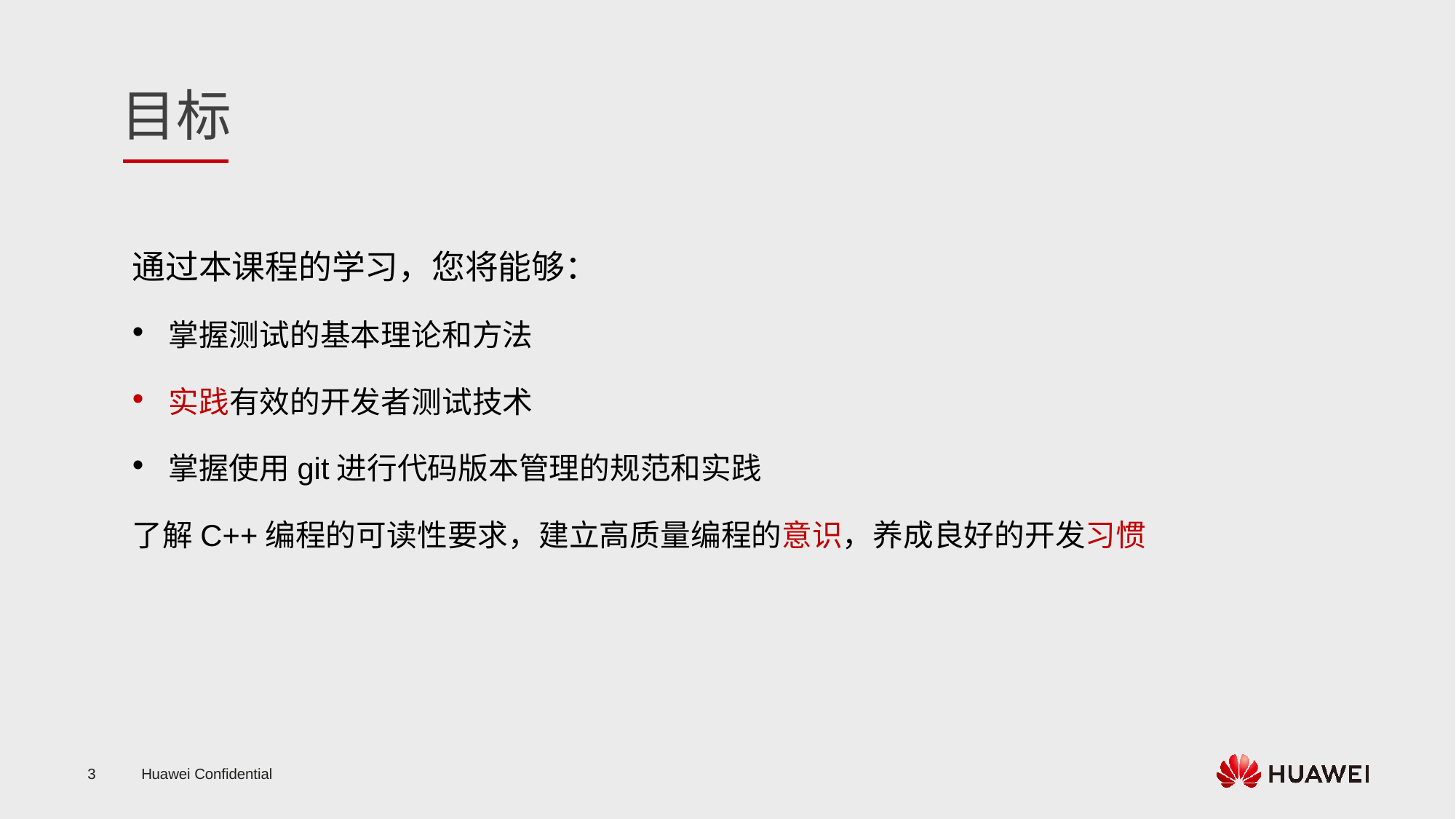

通过本课程的学习，您将能够：
掌握测试的基本理论和方法
实践有效的开发者测试技术
掌握使用git进行代码版本管理的规范和实践
了解C++编程的可读性要求，建立高质量编程的意识，养成良好的开发习惯